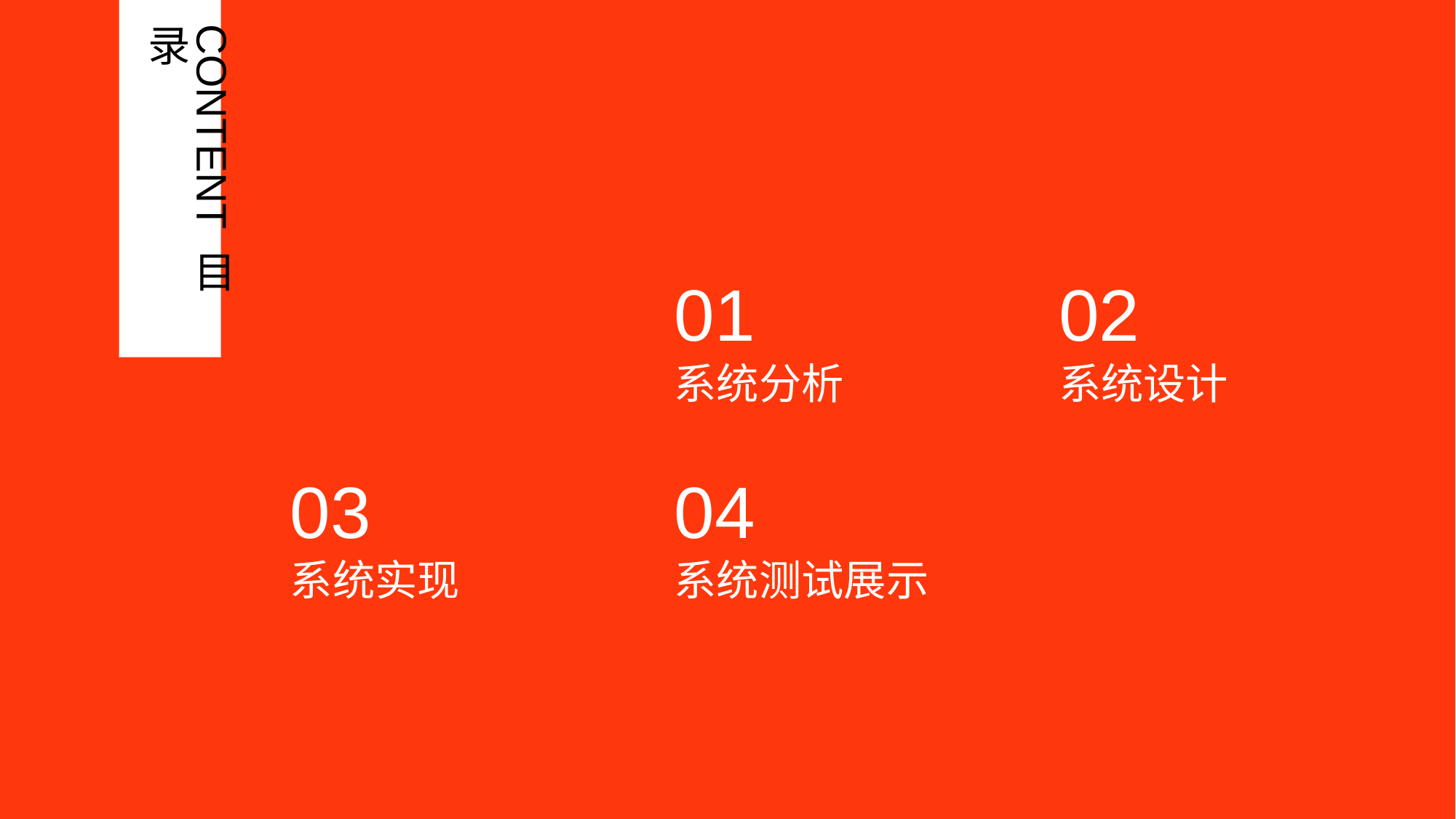

CONTENT 目录

01
02
系统分析
系统设计

03
04
系统实现

系统测试展示